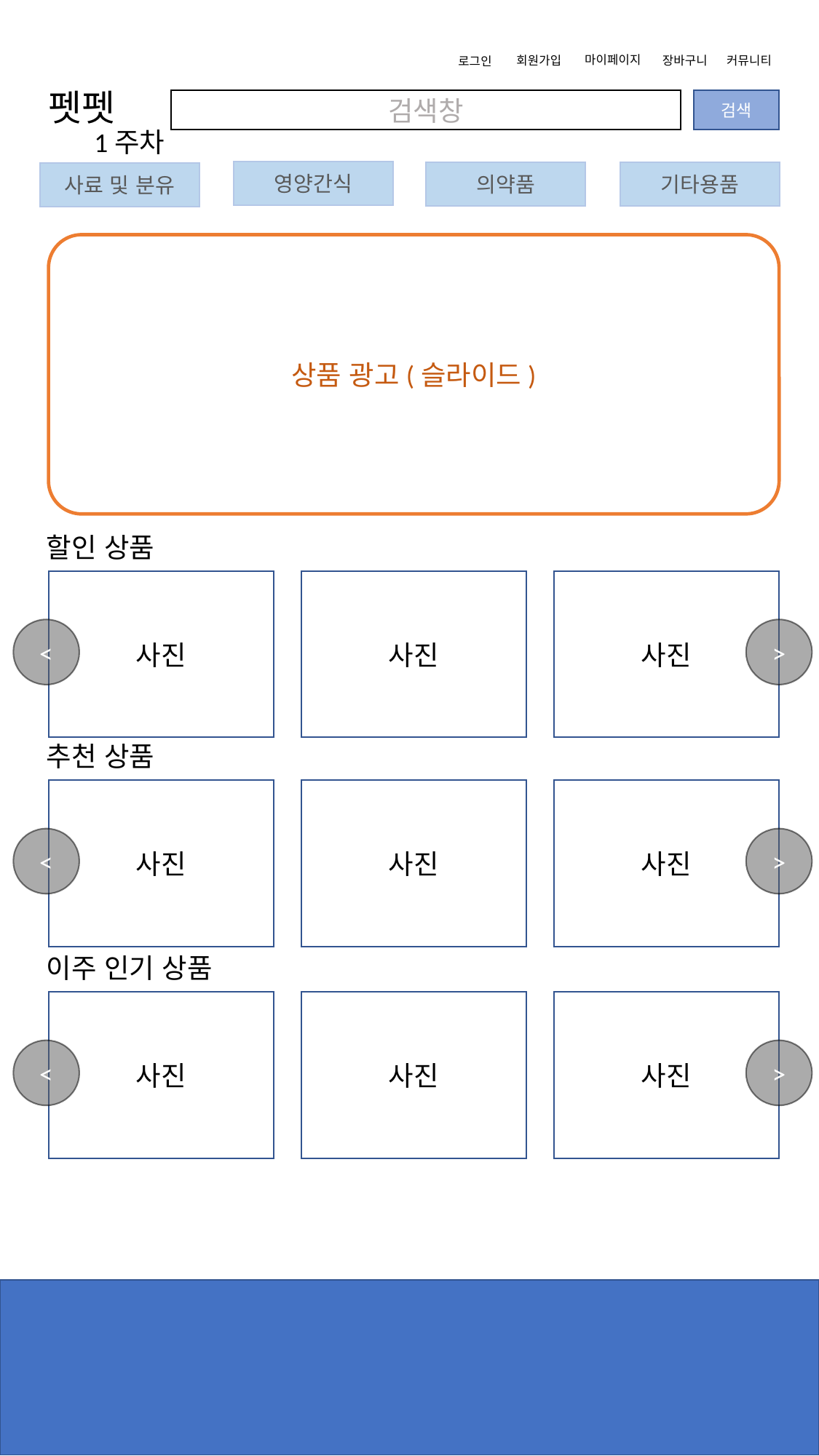

마이페이지
장바구니
커뮤니티
회원가입
로그인
펫펫
검색창
검색
1주차
영양간식
의약품
기타용품
사료 및 분유
상품 광고(슬라이드)
할인 상품
사진
사진
사진
<
>
추천 상품
사진
사진
사진
<
>
이주 인기 상품
사진
사진
사진
<
>